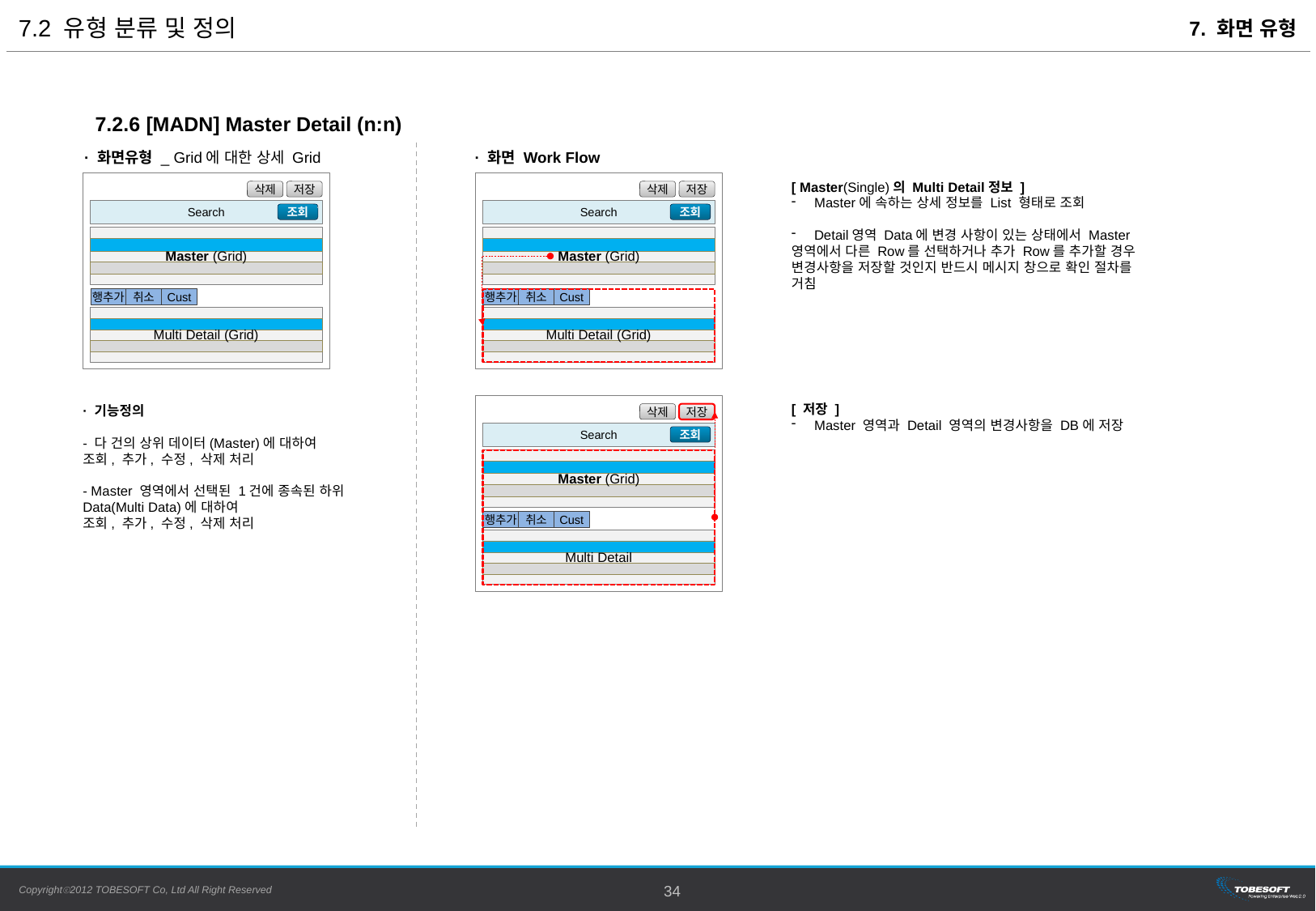

7.2 유형 분류 및 정의
7. 화면 유형
7.2.6 [MADN] Master Detail (n:n)
· 화면유형 _ Grid에 대한 상세 Grid
· 화면 Work Flow

삭제
저장
Search
조회

Master
(Single)
Master (Grid)
행추가
취소
Cust

Multi Detail (Grid)

삭제
저장
Search
조회

Master (Grid)
행추가
취소
Cust

Multi Detail (Grid)
[ Master(Single)의 Multi Detail정보 ]
Master에 속하는 상세 정보를 List 형태로 조회

Detail영역 Data에 변경 사항이 있는 상태에서 Master
영역에서 다른 Row를 선택하거나 추가 Row를 추가할 경우
변경사항을 저장할 것인지 반드시 메시지 창으로 확인 절차를
거침

삭제
저장
Search
조회

Master (Grid)
행추가
취소
Cust

Multi Detail
[ 저장 ]
Master 영역과 Detail 영역의 변경사항을 DB에 저장
· 기능정의

- 다 건의 상위 데이터(Master)에 대하여
조회, 추가, 수정, 삭제 처리

- Master 영역에서 선택된 1건에 종속된 하위
Data(Multi Data)에 대하여
조회, 추가, 수정, 삭제 처리